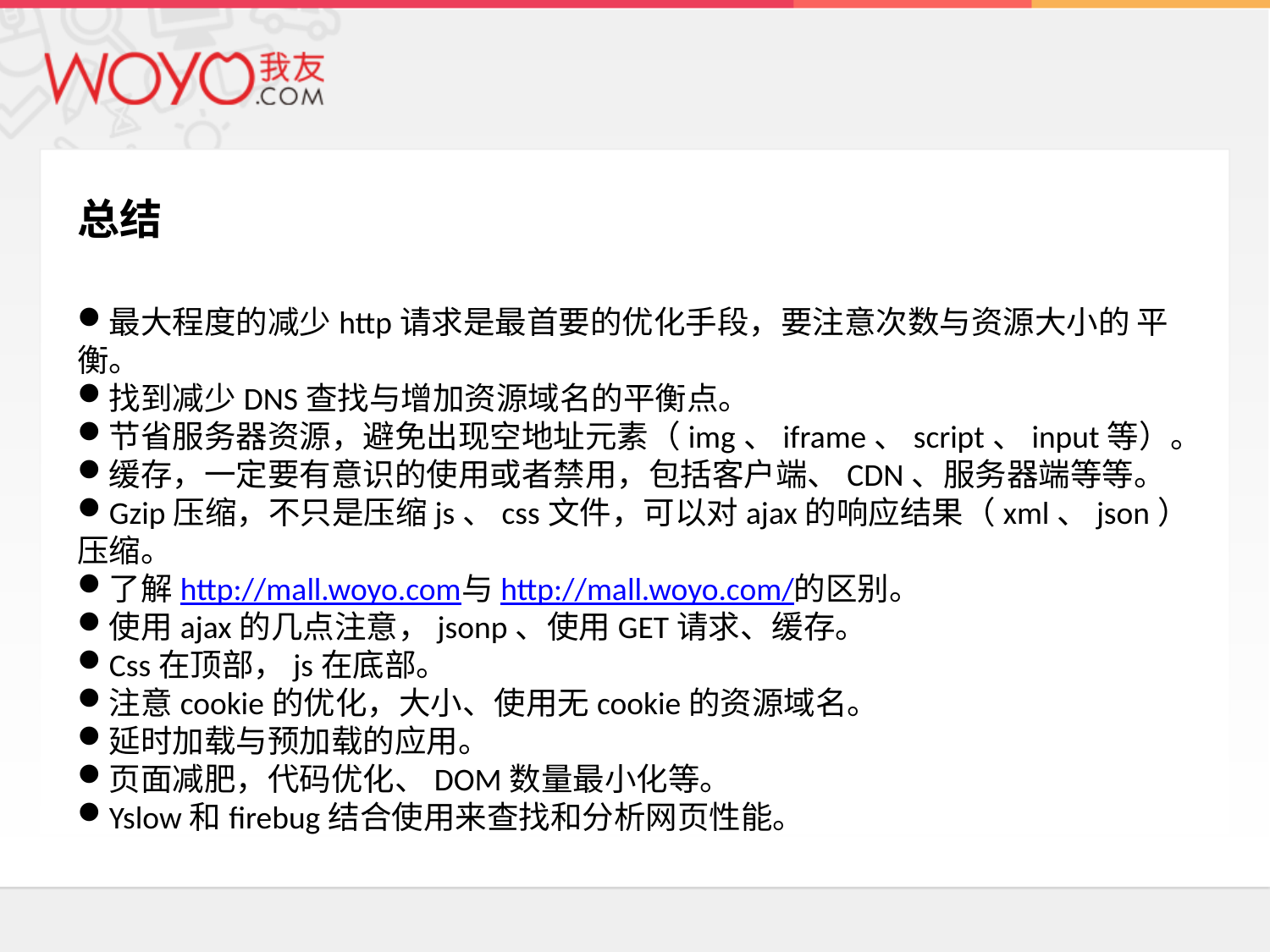

#
总结
最大程度的减少http请求是最首要的优化手段，要注意次数与资源大小的 平衡。
找到减少DNS查找与增加资源域名的平衡点。
节省服务器资源，避免出现空地址元素（img、iframe、script、input等）。
缓存，一定要有意识的使用或者禁用，包括客户端、CDN、服务器端等等。
Gzip压缩，不只是压缩js、css文件，可以对ajax的响应结果（xml、json）压缩。
了解http://mall.woyo.com与http://mall.woyo.com/的区别。
使用ajax的几点注意，jsonp、使用GET请求、缓存。
Css在顶部，js在底部。
注意cookie的优化，大小、使用无cookie的资源域名。
延时加载与预加载的应用。
页面减肥，代码优化、DOM数量最小化等。
Yslow和firebug结合使用来查找和分析网页性能。